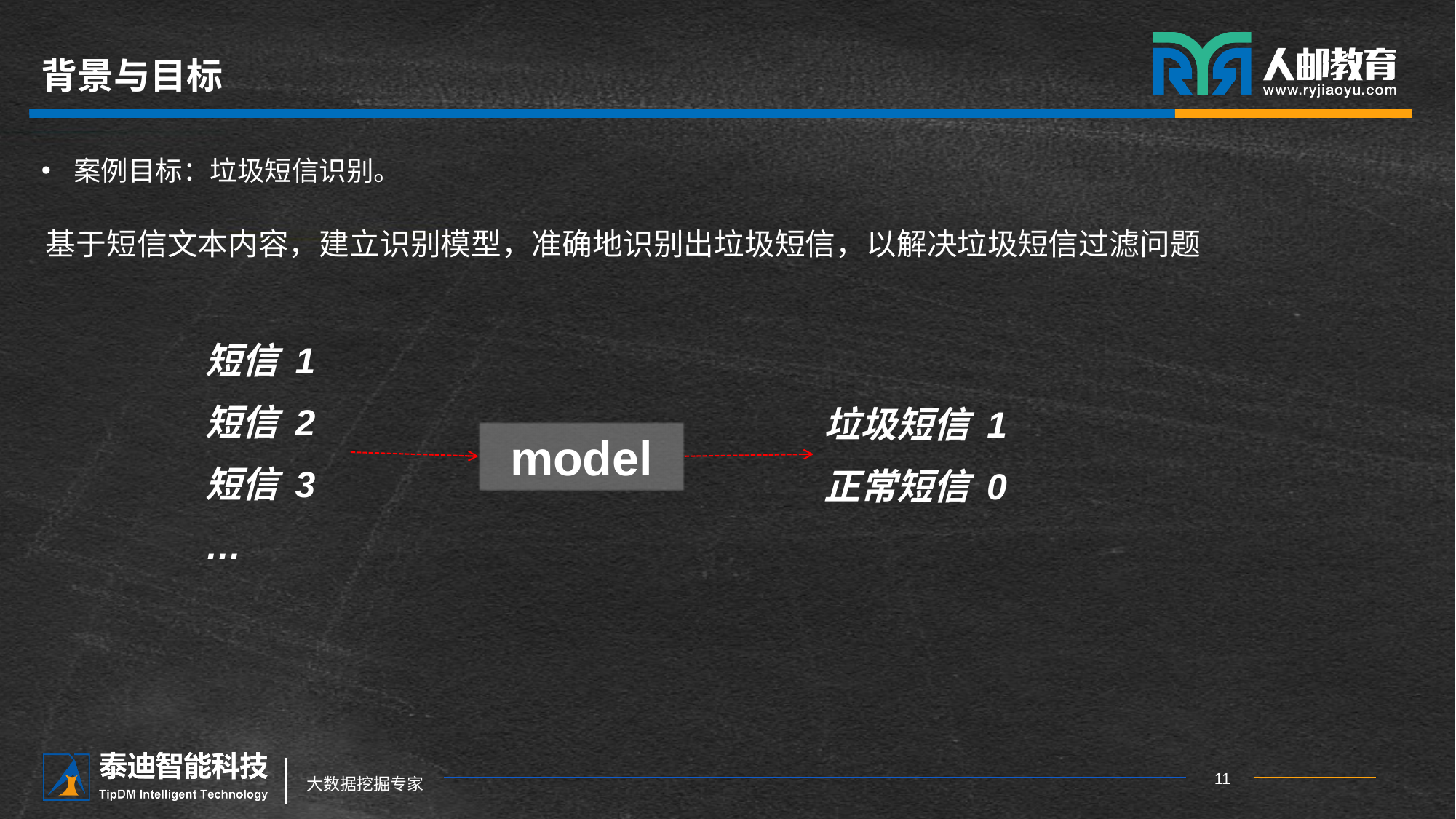

# 背景与目标
案例目标：垃圾短信识别。
基于短信文本内容，建立识别模型，准确地识别出垃圾短信，以解决垃圾短信过滤问题
短信 1
短信 2
短信 3
…
垃圾短信 1
正常短信 0
model